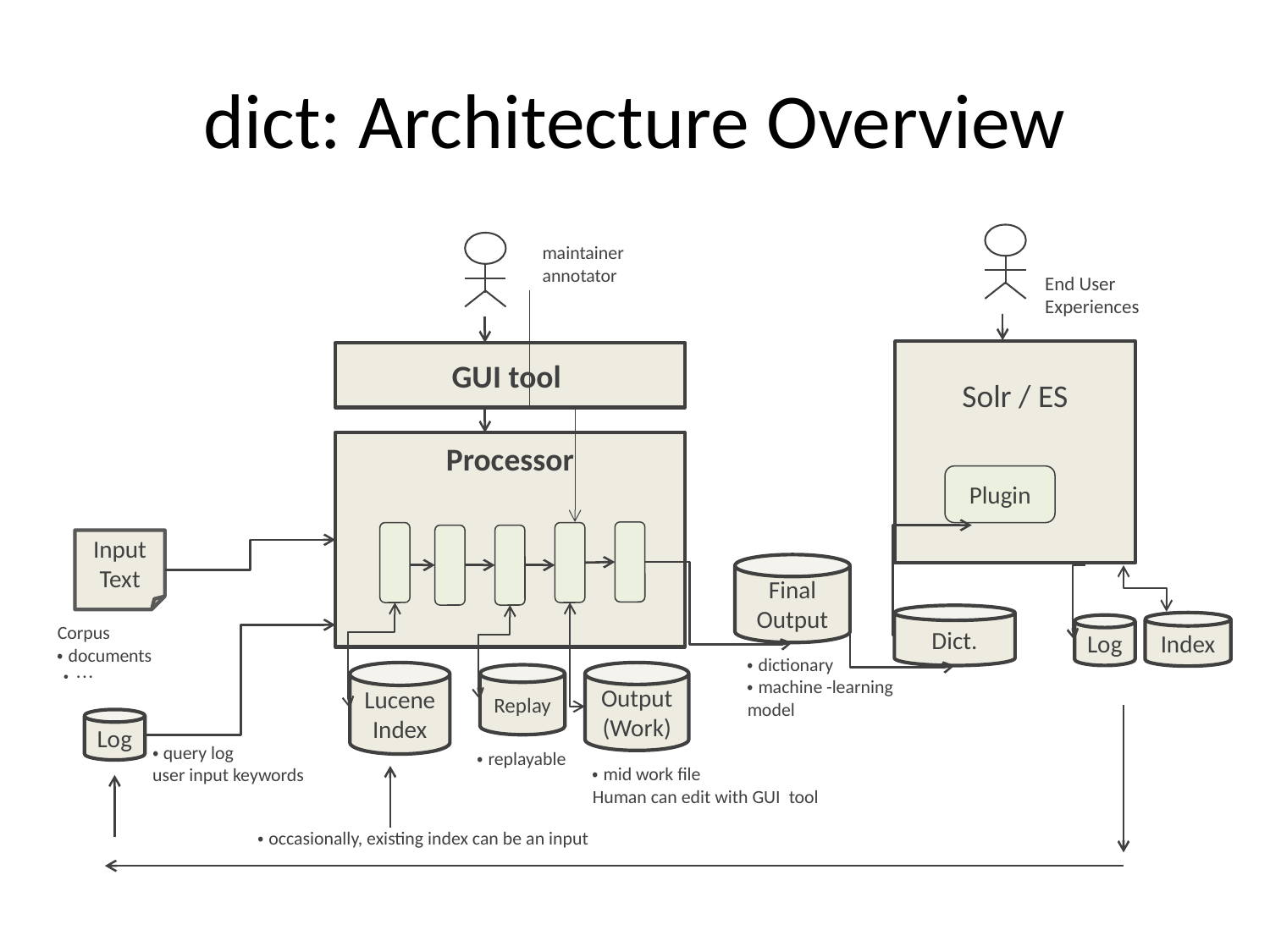

# dict: Architecture Overview

maintainer
annotator
End User Experiences
Solr / ES

GUI tool
Processor

Plugin

Input
Text
Final
Output
Dict.
Index
Corpus
・documents
・…
Log
・dictionary
・machine -learning model
Lucene
Index
Output
(Work)
Replay
Log
・query log
user input keywords
・replayable
・mid work file
Human can edit with GUI  tool
・occasionally, existing index can be an input